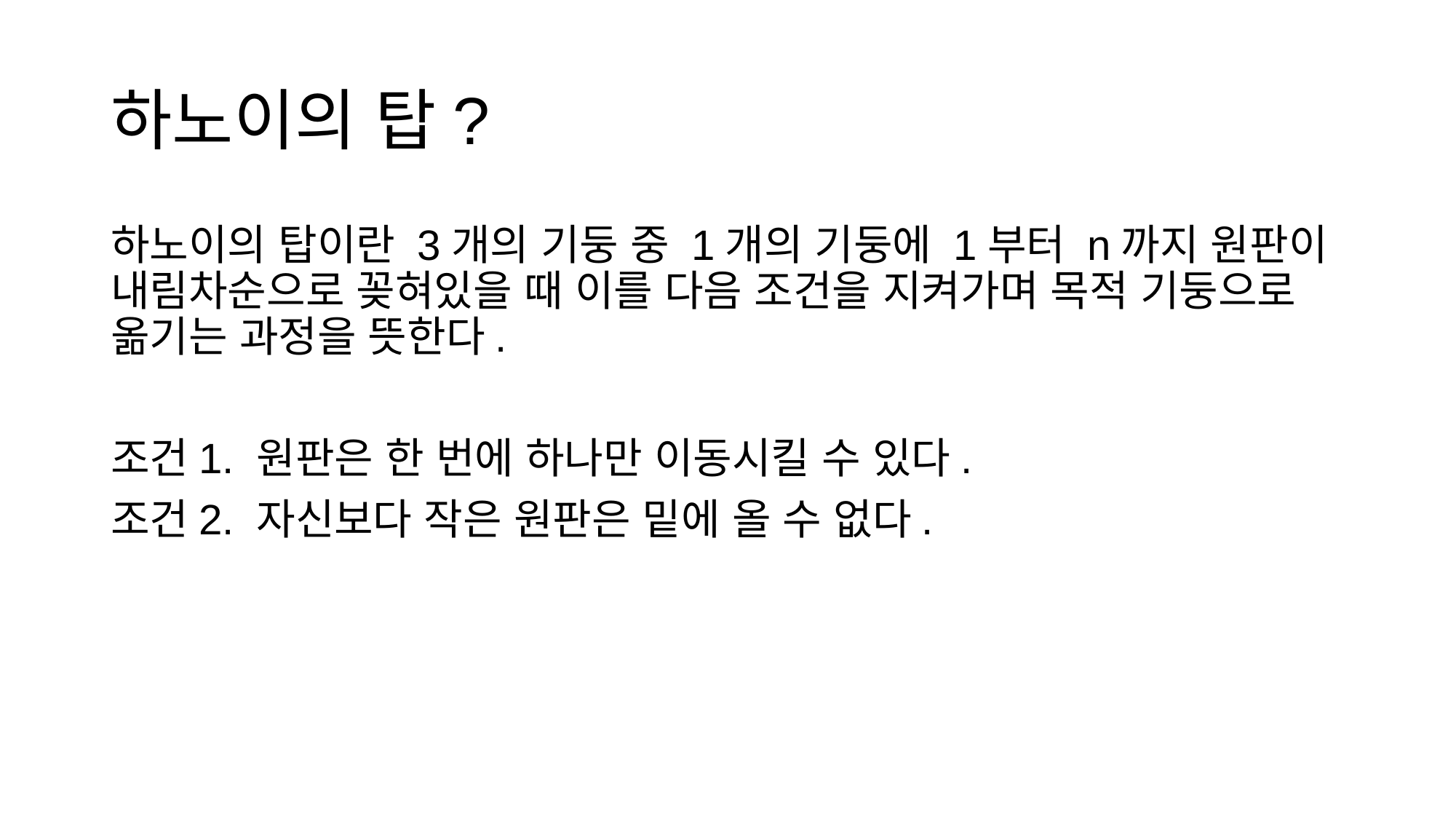

# 하노이의 탑?
하노이의 탑이란 3개의 기둥 중 1개의 기둥에 1부터 n까지 원판이 내림차순으로 꽂혀있을 때 이를 다음 조건을 지켜가며 목적 기둥으로 옮기는 과정을 뜻한다.

조건1. 원판은 한 번에 하나만 이동시킬 수 있다.
조건2. 자신보다 작은 원판은 밑에 올 수 없다.